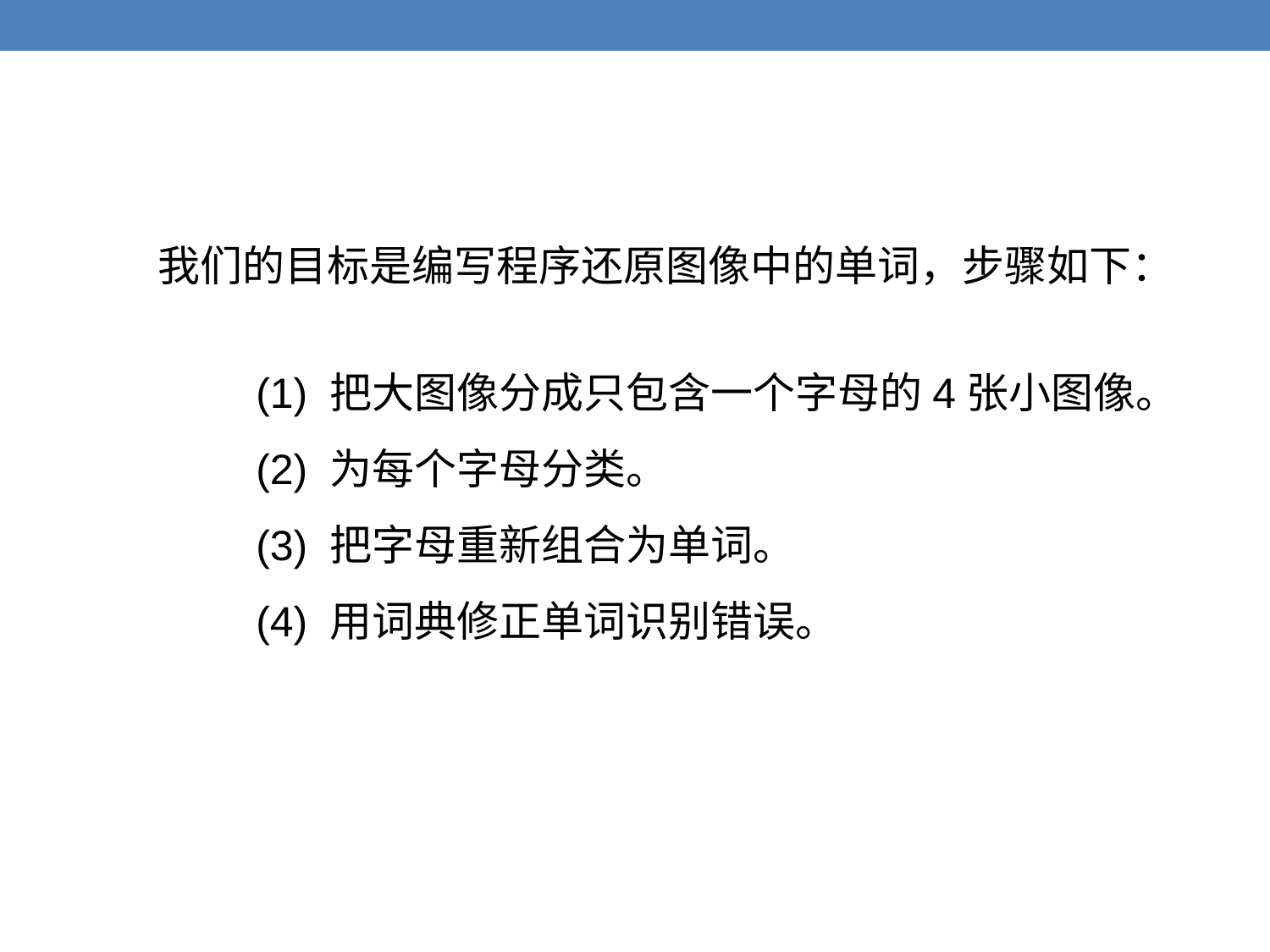

我们的目标是编写程序还原图像中的单词，步骤如下：

	(1) 把大图像分成只包含一个字母的4张小图像。
	(2) 为每个字母分类。
	(3) 把字母重新组合为单词。
	(4) 用词典修正单词识别错误。